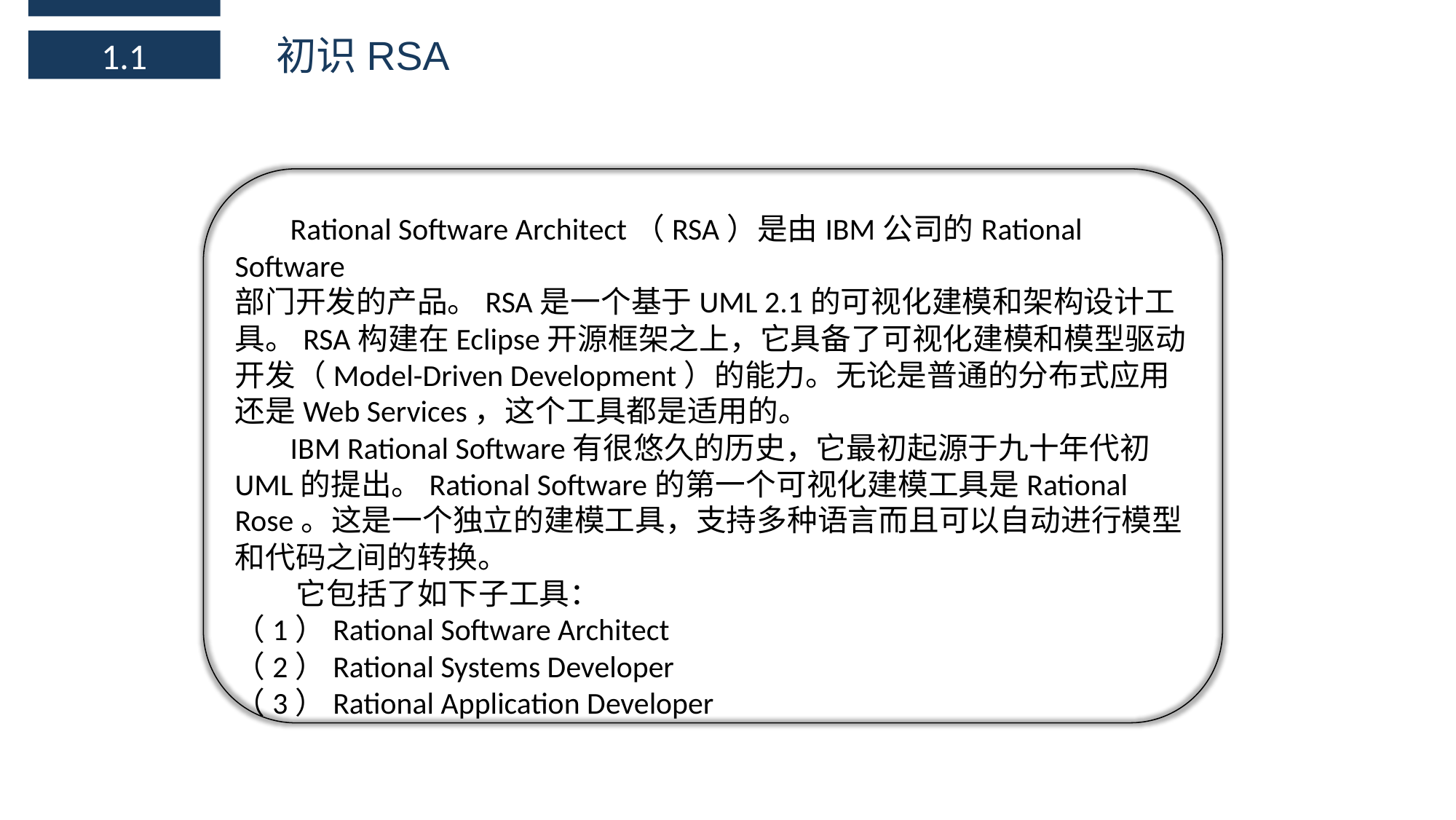

初识RSA
1.1

        Rational Software Architect（RSA）是由IBM公司的Rational Software
部门开发的产品。RSA是一个基于UML 2.1的可视化建模和架构设计工具。RSA构建在Eclipse开源框架之上，它具备了可视化建模和模型驱动开发（Model-Driven Development）的能力。无论是普通的分布式应用还是Web Services，这个工具都是适用的。
        IBM Rational Software有很悠久的历史，它最初起源于九十年代初UML的提出。Rational Software的第一个可视化建模工具是Rational Rose。这是一个独立的建模工具，支持多种语言而且可以自动进行模型和代码之间的转换。
        它包括了如下子工具：
（1）Rational Software Architect
（2）Rational Systems Developer
（3）Rational Application Developer